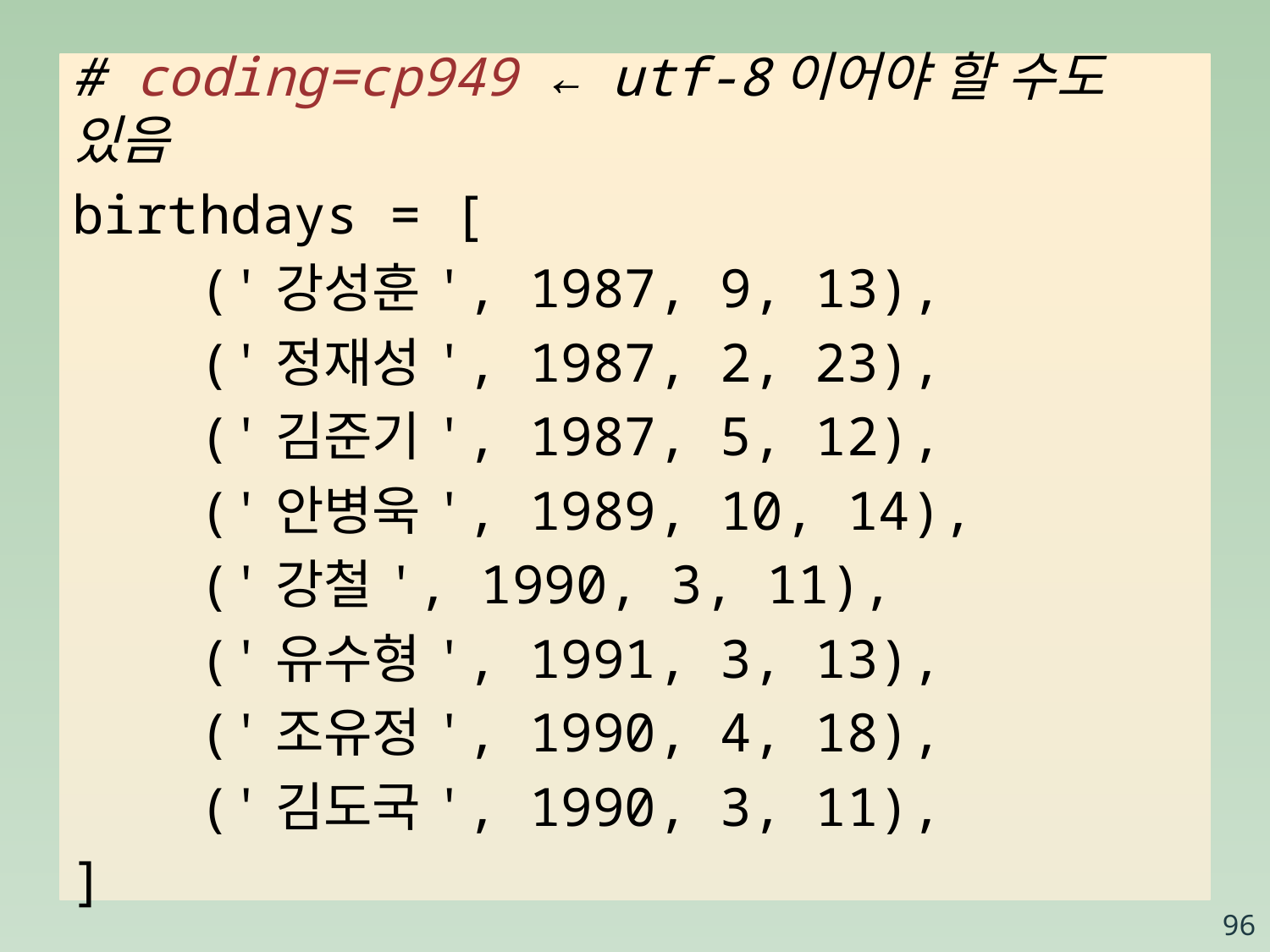

# coding=cp949 ← utf-8이어야 할 수도 있음
birthdays = [
    ('강성훈', 1987, 9, 13),
    ('정재성', 1987, 2, 23),
    ('김준기', 1987, 5, 12),
    ('안병욱', 1989, 10, 14),
    ('강철', 1990, 3, 11),
    ('유수형', 1991, 3, 13),
    ('조유정', 1990, 4, 18),
    ('김도국', 1990, 3, 11),
]
96